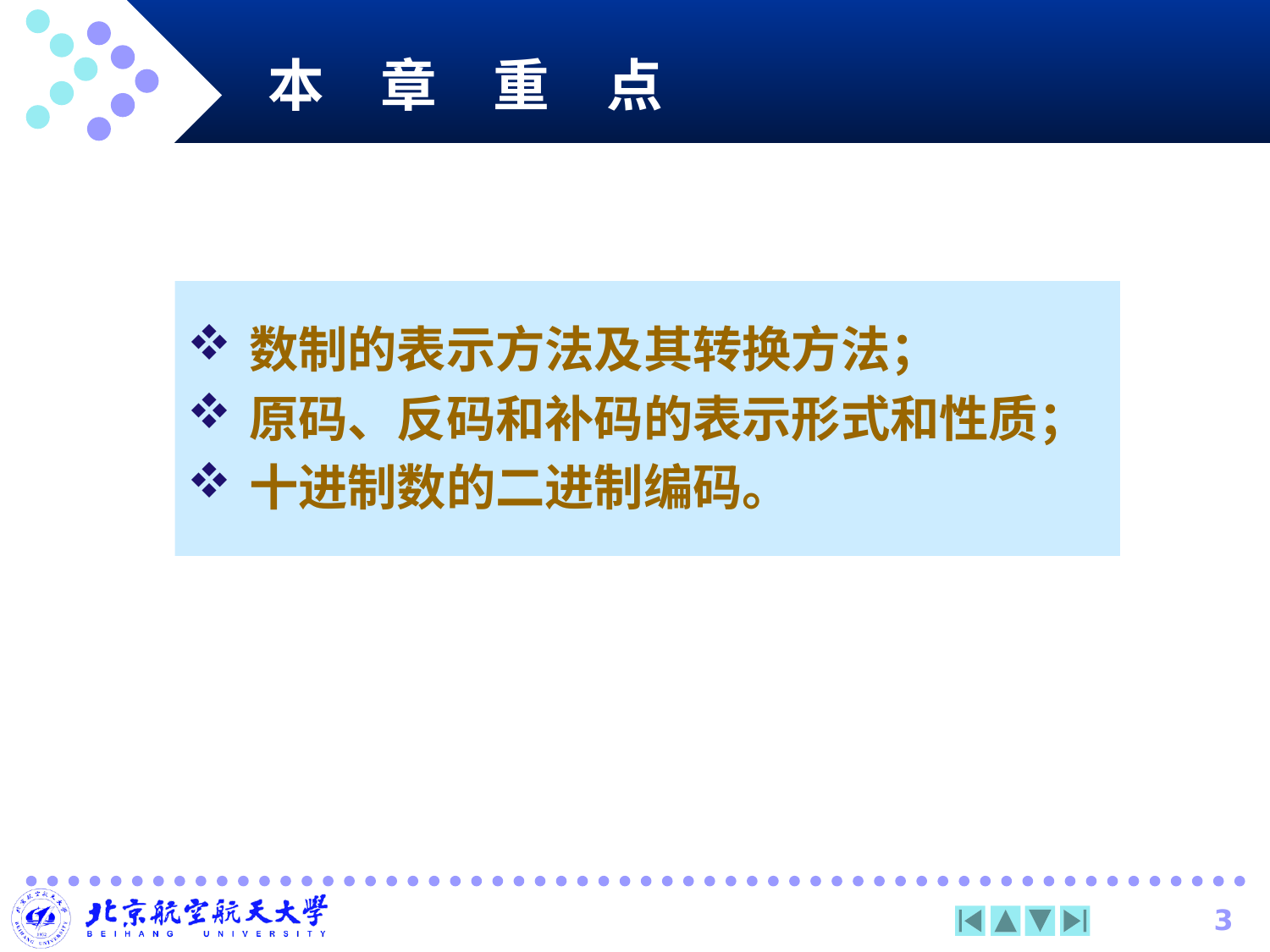

# 本　章　重　点

数制的表示方法及其转换方法；
原码、反码和补码的表示形式和性质；
十进制数的二进制编码。
3